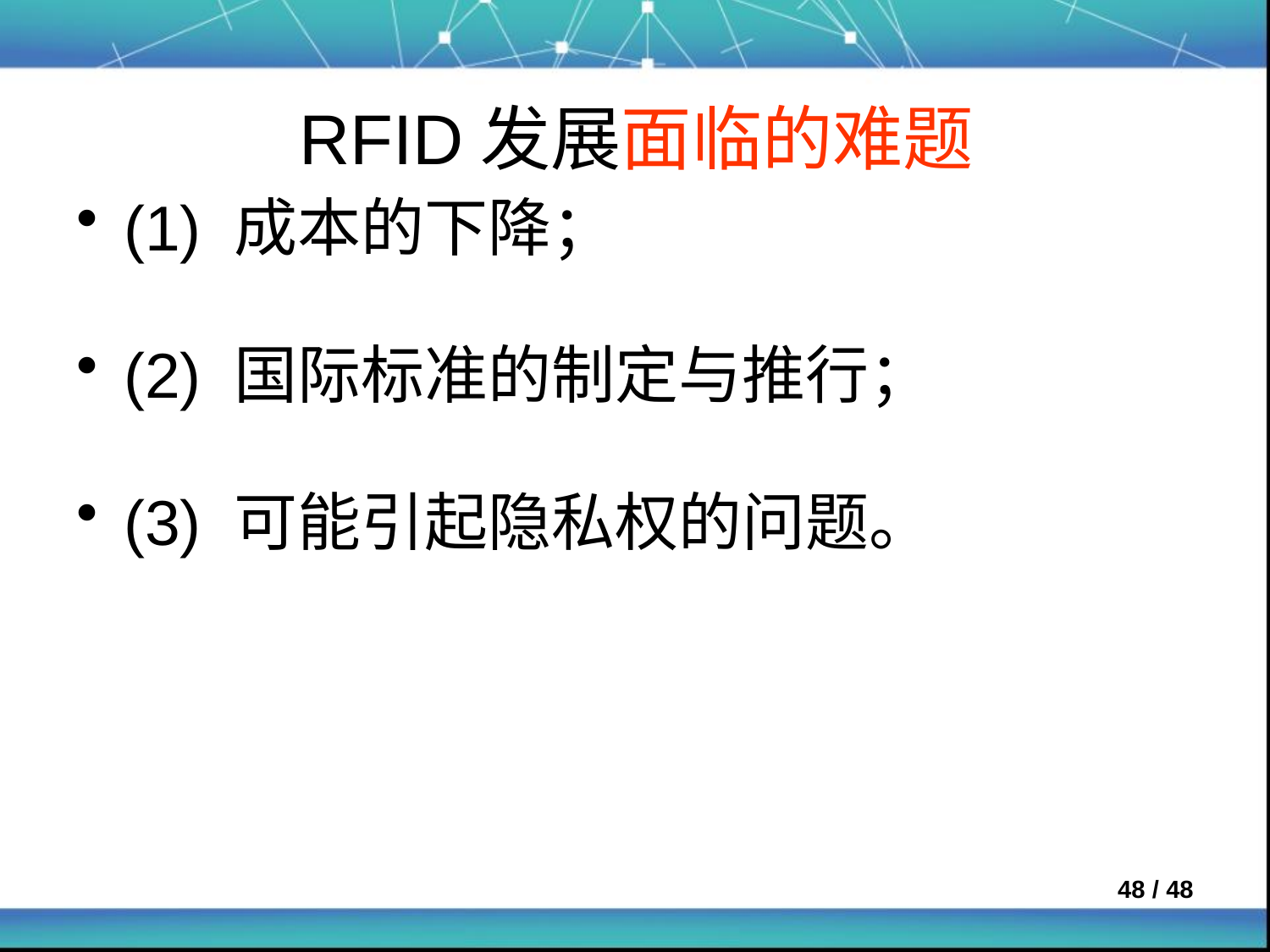

# RFID发展面临的难题
(1) 成本的下降；

(2) 国际标准的制定与推行；

(3) 可能引起隐私权的问题。
48 / 48